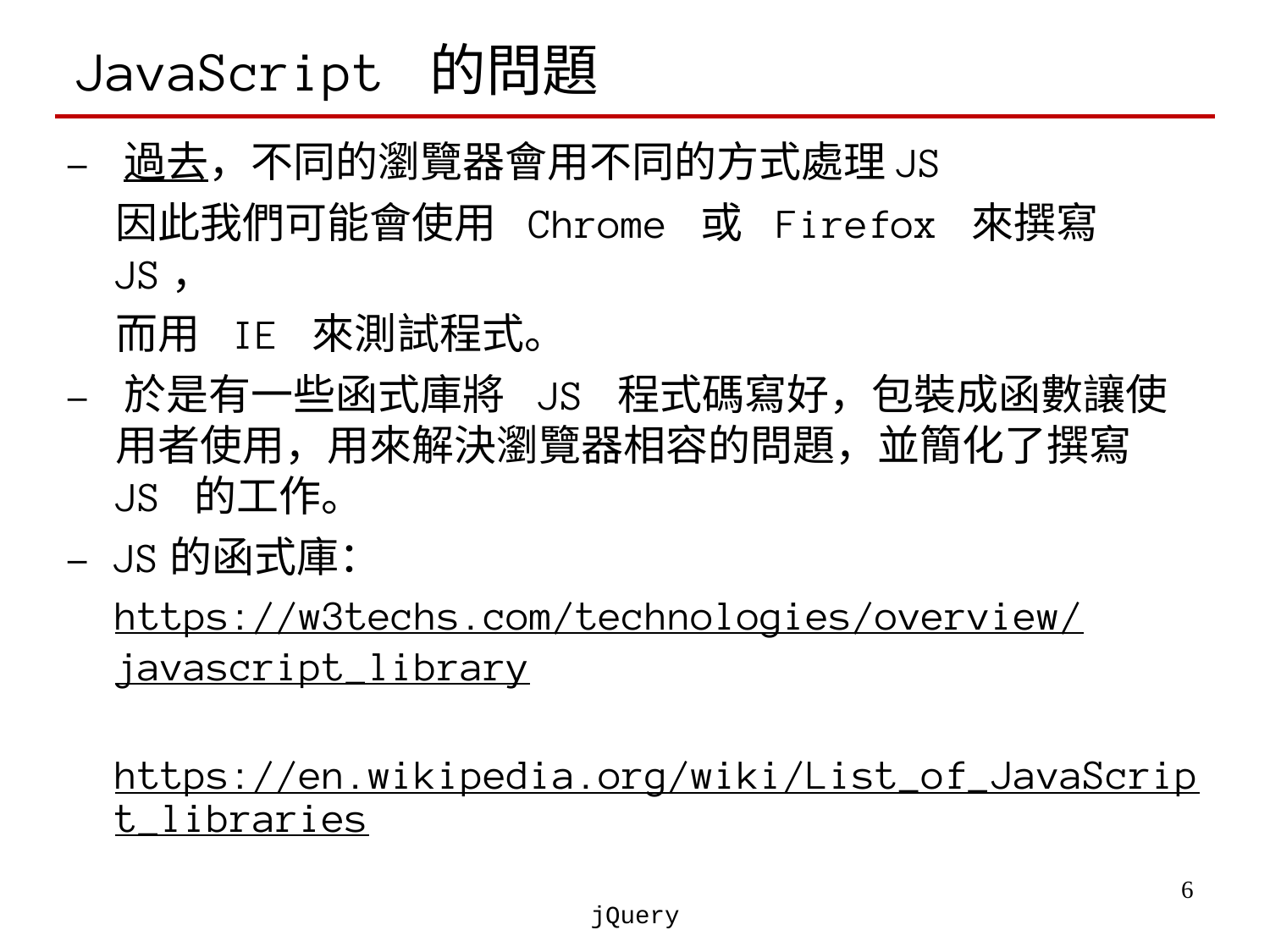

# JavaScript 的問題
- 過去，不同的瀏覽器會用不同的方式處理JS
	因此我們可能會使用 Chrome 或 Firefox 來撰寫JS，
	而用 IE 來測試程式。
- 於是有一些函式庫將 JS 程式碼寫好，包裝成函數讓使用者使用，用來解決瀏覽器相容的問題，並簡化了撰寫 JS 的工作。
- JS的函式庫：
	https://w3techs.com/technologies/overview/javascript_library
	https://en.wikipedia.org/wiki/List_of_JavaScript_libraries
6
jQuery